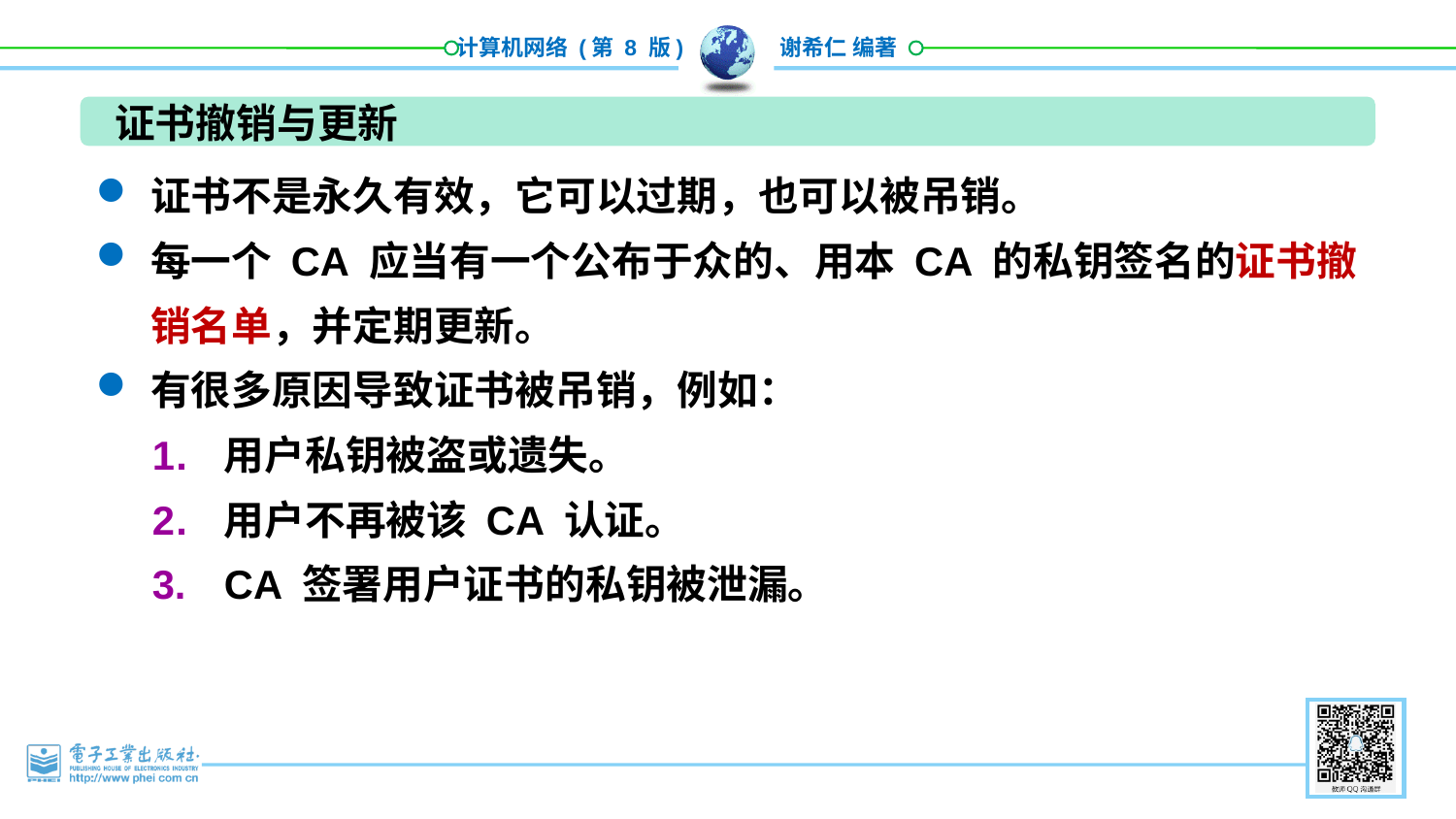

证书撤销与更新

证书不是永久有效，它可以过期，也可以被吊销。
每一个 CA 应当有一个公布于众的、用本 CA 的私钥签名的证书撤销名单，并定期更新。
有很多原因导致证书被吊销，例如：
用户私钥被盗或遗失。
用户不再被该 CA 认证。
CA 签署用户证书的私钥被泄漏。